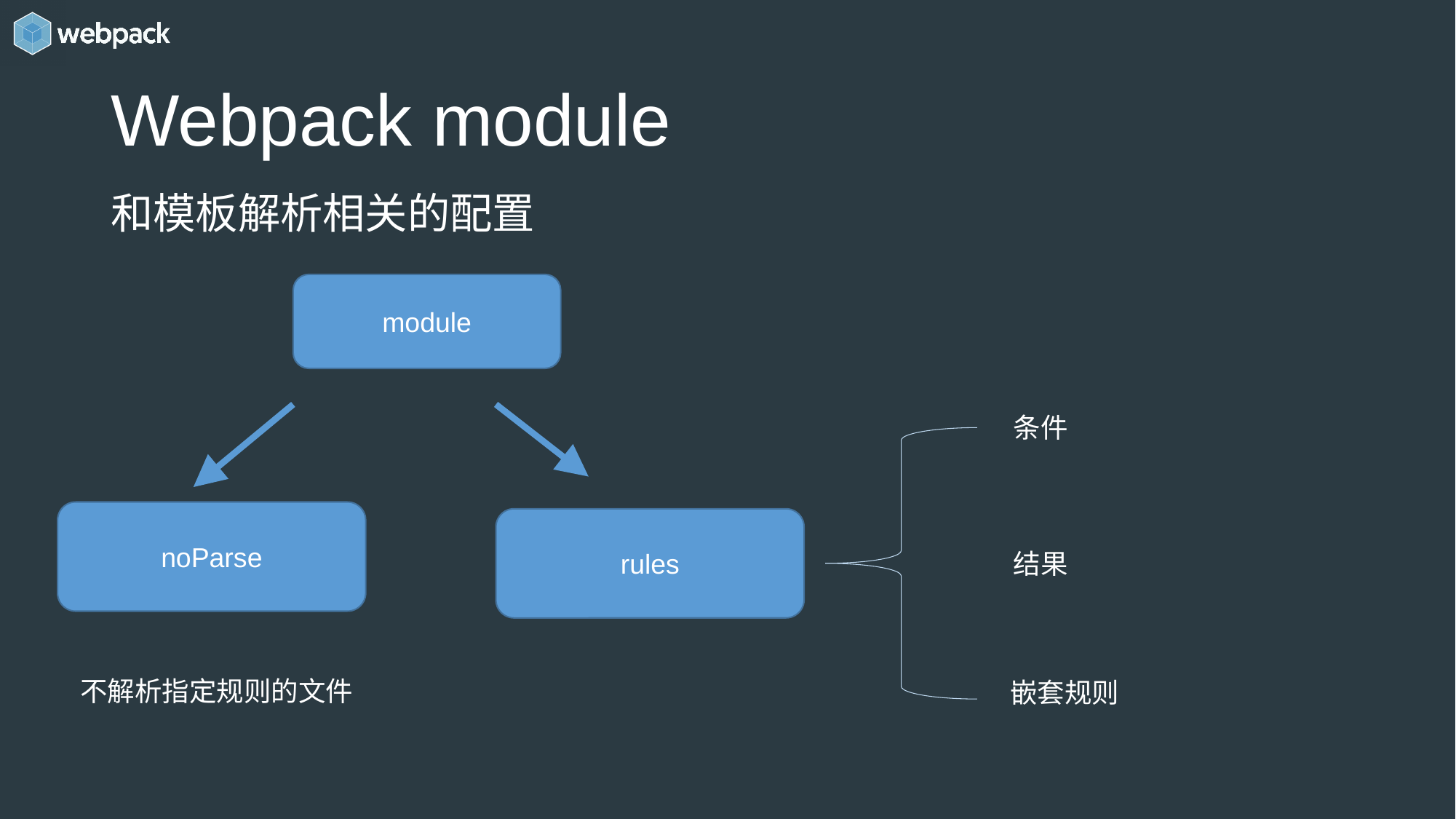

# Webpack module
和模板解析相关的配置
module
条件

noParse
rules
结果
不解析指定规则的文件
嵌套规则